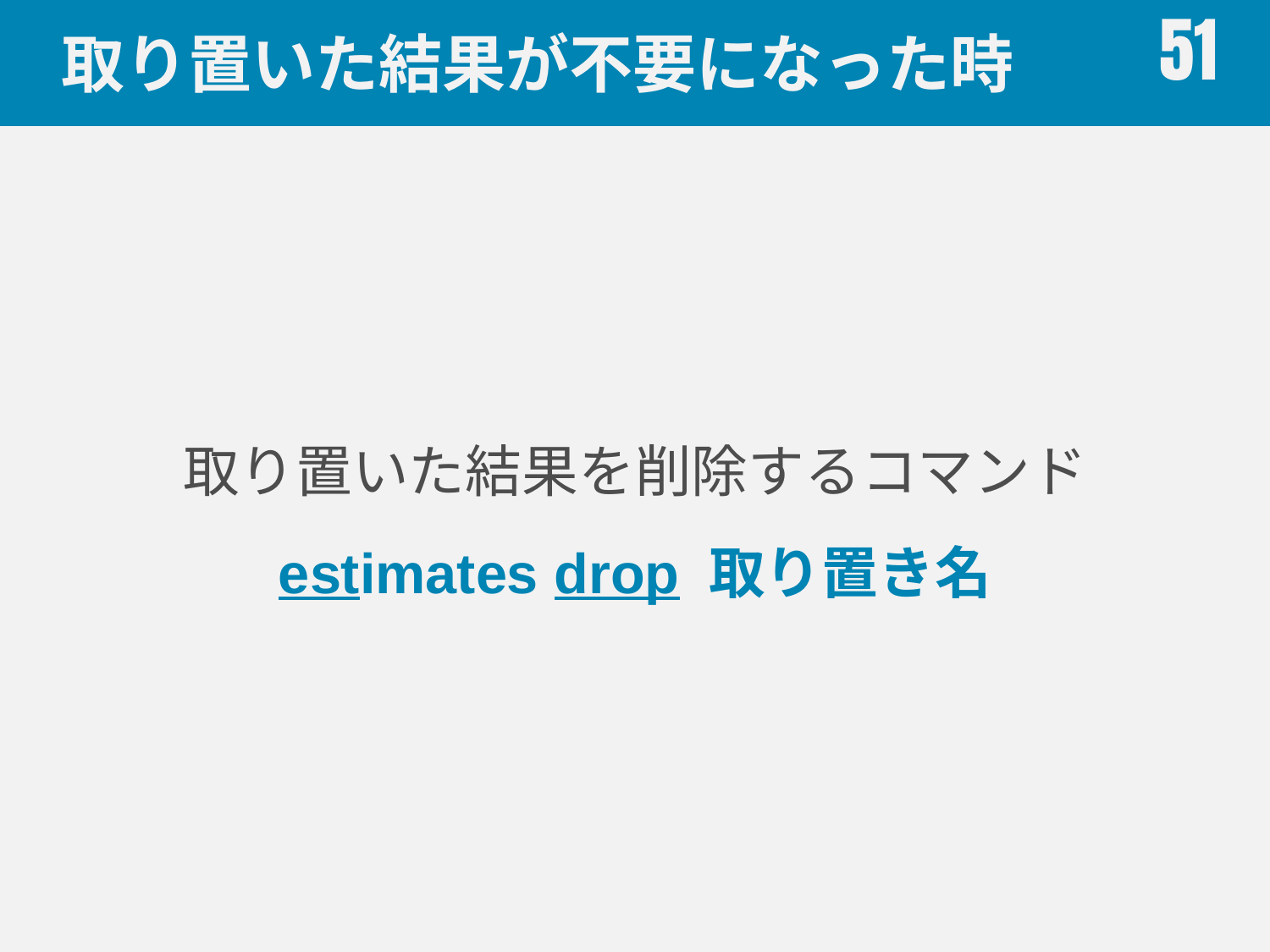

# 取り置いた結果が不要になった時
 51
取り置いた結果を削除するコマンド
estimates drop 取り置き名